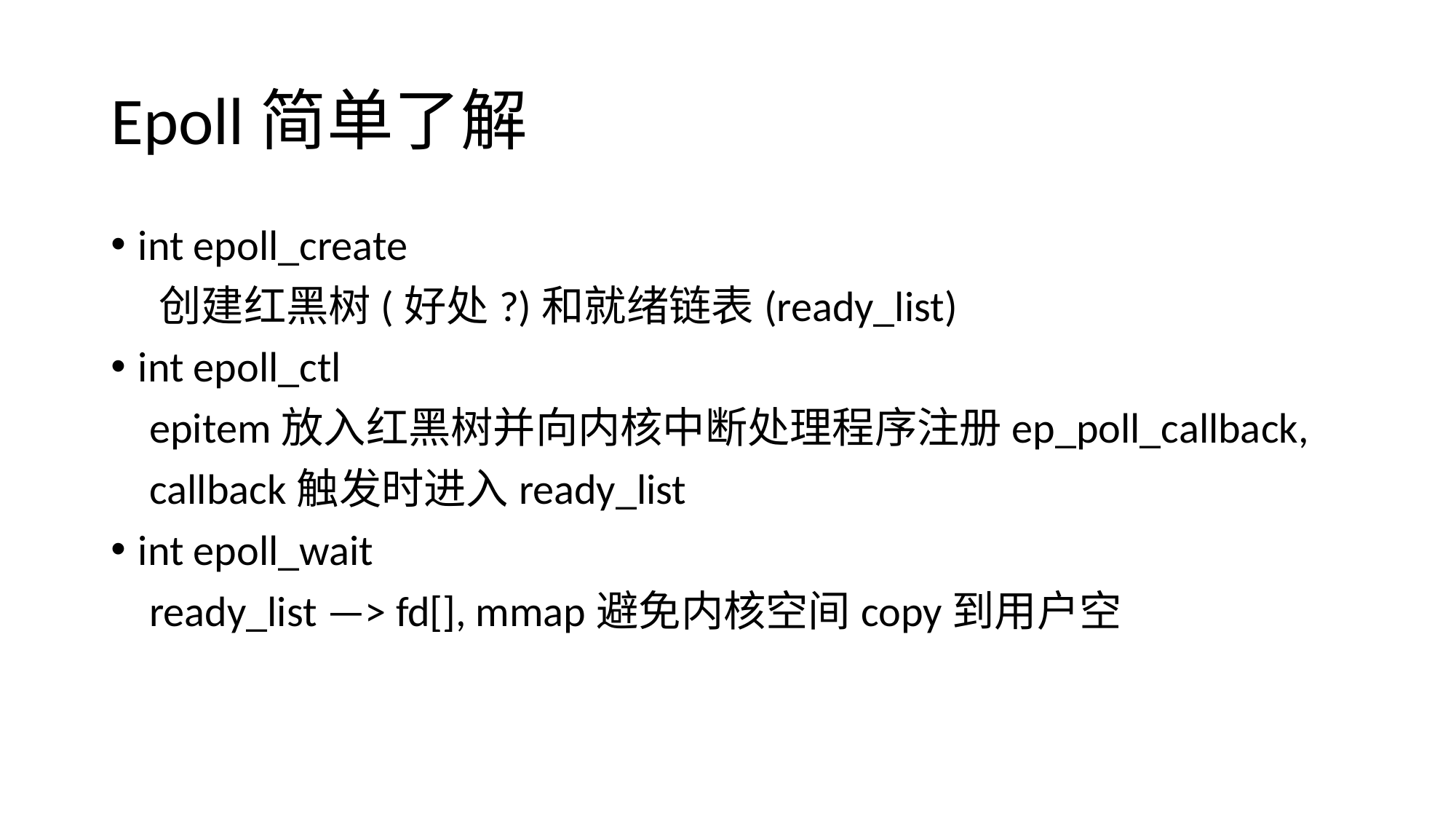

# Epoll简单了解
int epoll_create
    创建红⿊树(好处?)和就绪链表(ready_list)
int epoll_ctl
    epitem放⼊红⿊树并向内核中断处理程序注册ep_poll_callback,
    callback触发时进⼊ready_list
int epoll_wait
    ready_list —> fd[], mmap避免内核空间copy到用户空